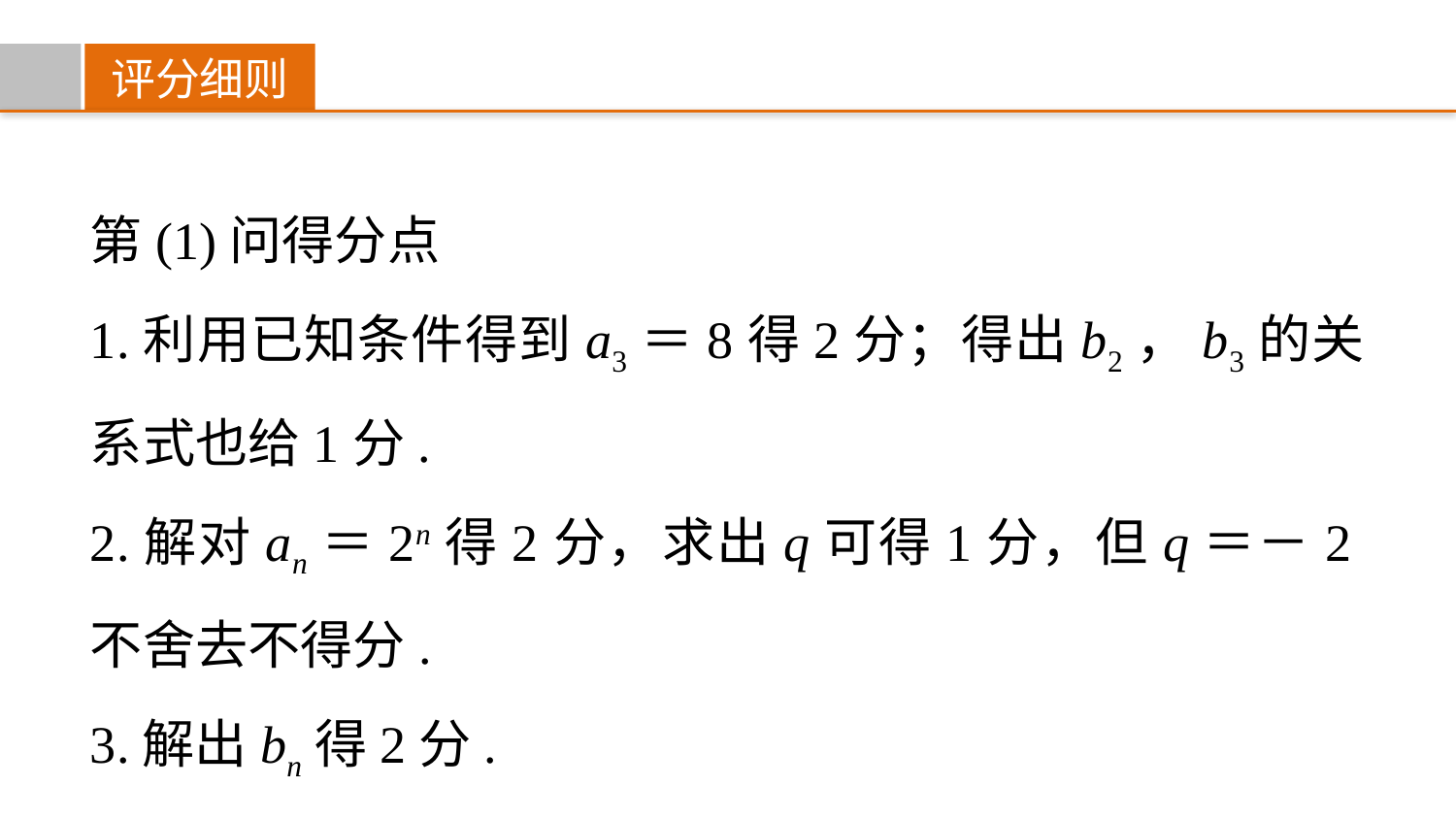

评分细则
第(1)问得分点
1.利用已知条件得到a3＝8得2分；得出b2，b3的关系式也给1分.
2.解对an＝2n得2分，求出q可得1分，但q＝－2不舍去不得分.
3.解出bn得2分.